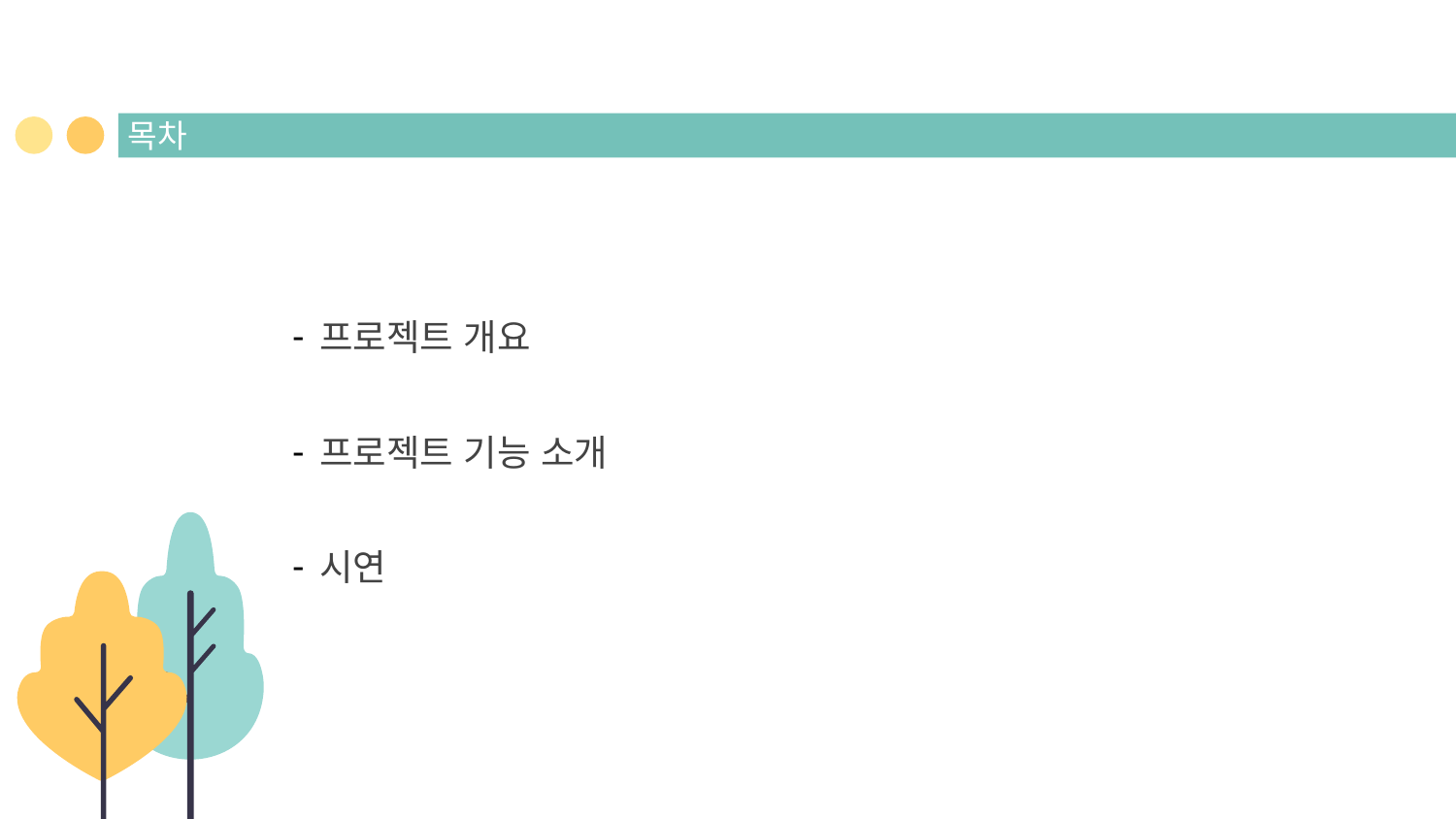

# 목차

프로젝트 개요
프로젝트 기능 소개
시연